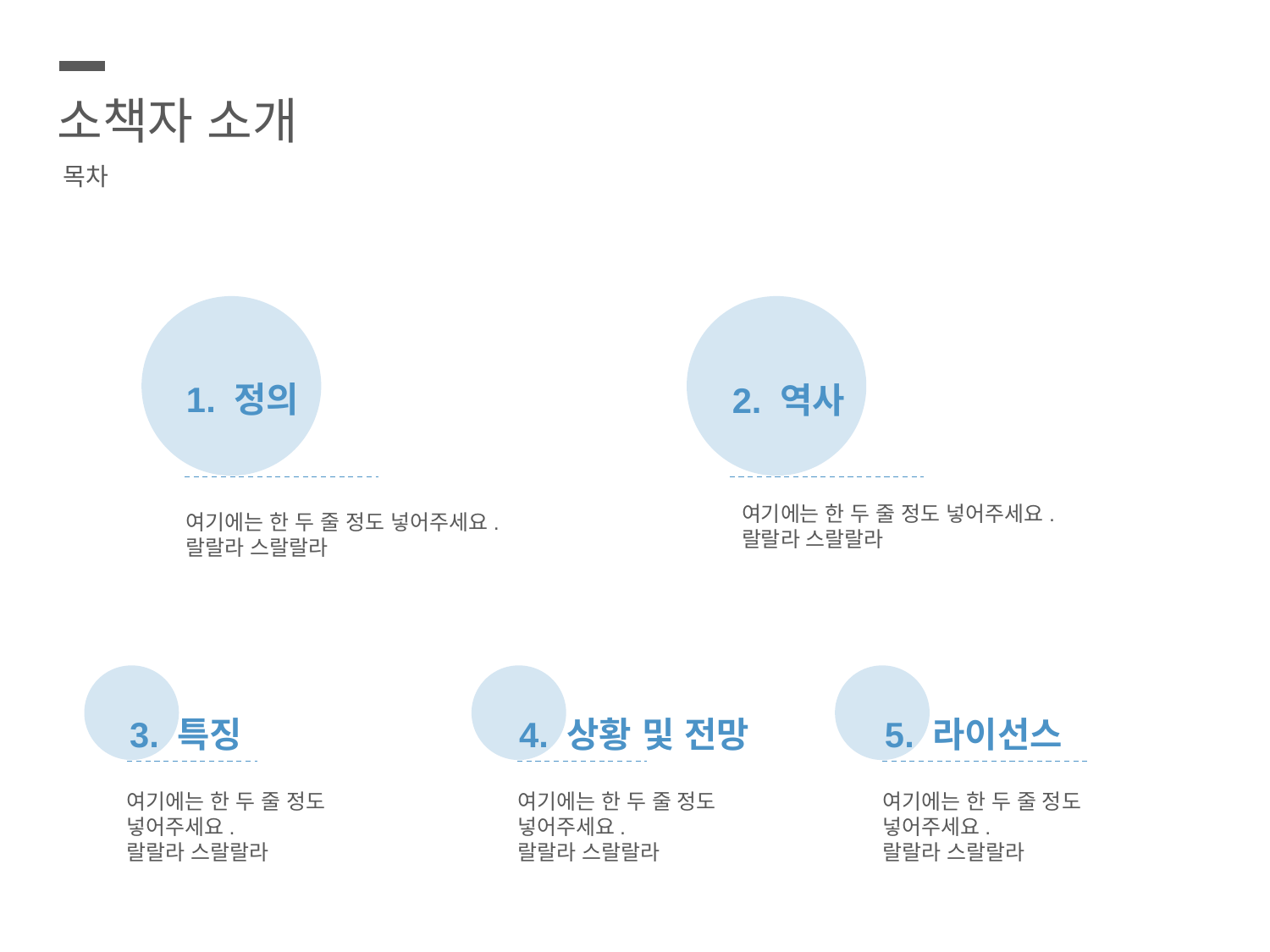

소책자 소개
목차

1. 정의
2. 역사
여기에는 한 두 줄 정도 넣어주세요.
랄랄라 스랄랄라
여기에는 한 두 줄 정도 넣어주세요.
랄랄라 스랄랄라

3. 특징
4. 상황 및 전망
5. 라이선스
여기에는 한 두 줄 정도 넣어주세요.
랄랄라 스랄랄라
여기에는 한 두 줄 정도 넣어주세요.
랄랄라 스랄랄라
여기에는 한 두 줄 정도 넣어주세요.
랄랄라 스랄랄라